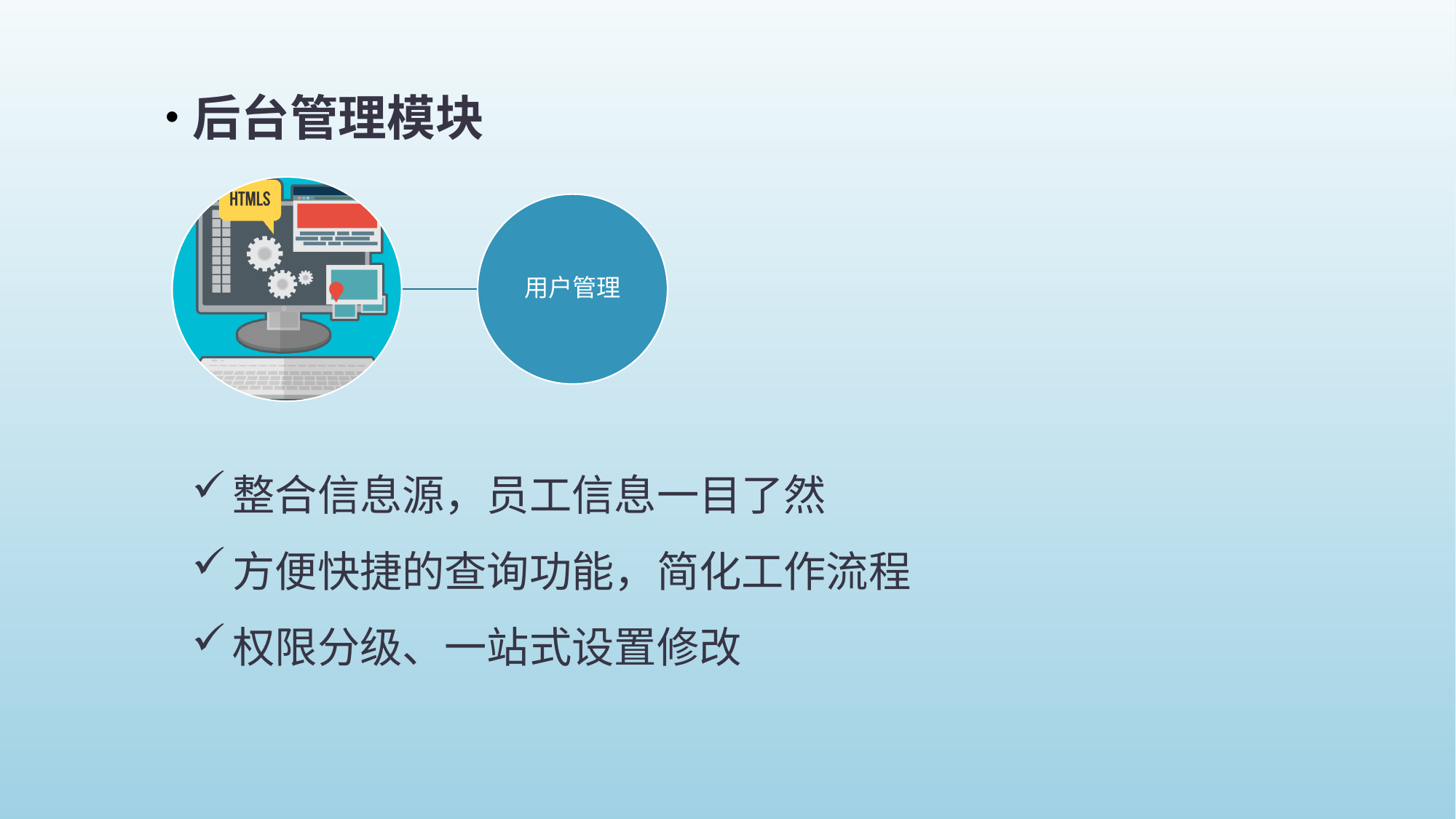

用户管理
后台管理模块
整合信息源，员工信息一目了然
方便快捷的查询功能，简化工作流程
权限分级、一站式设置修改